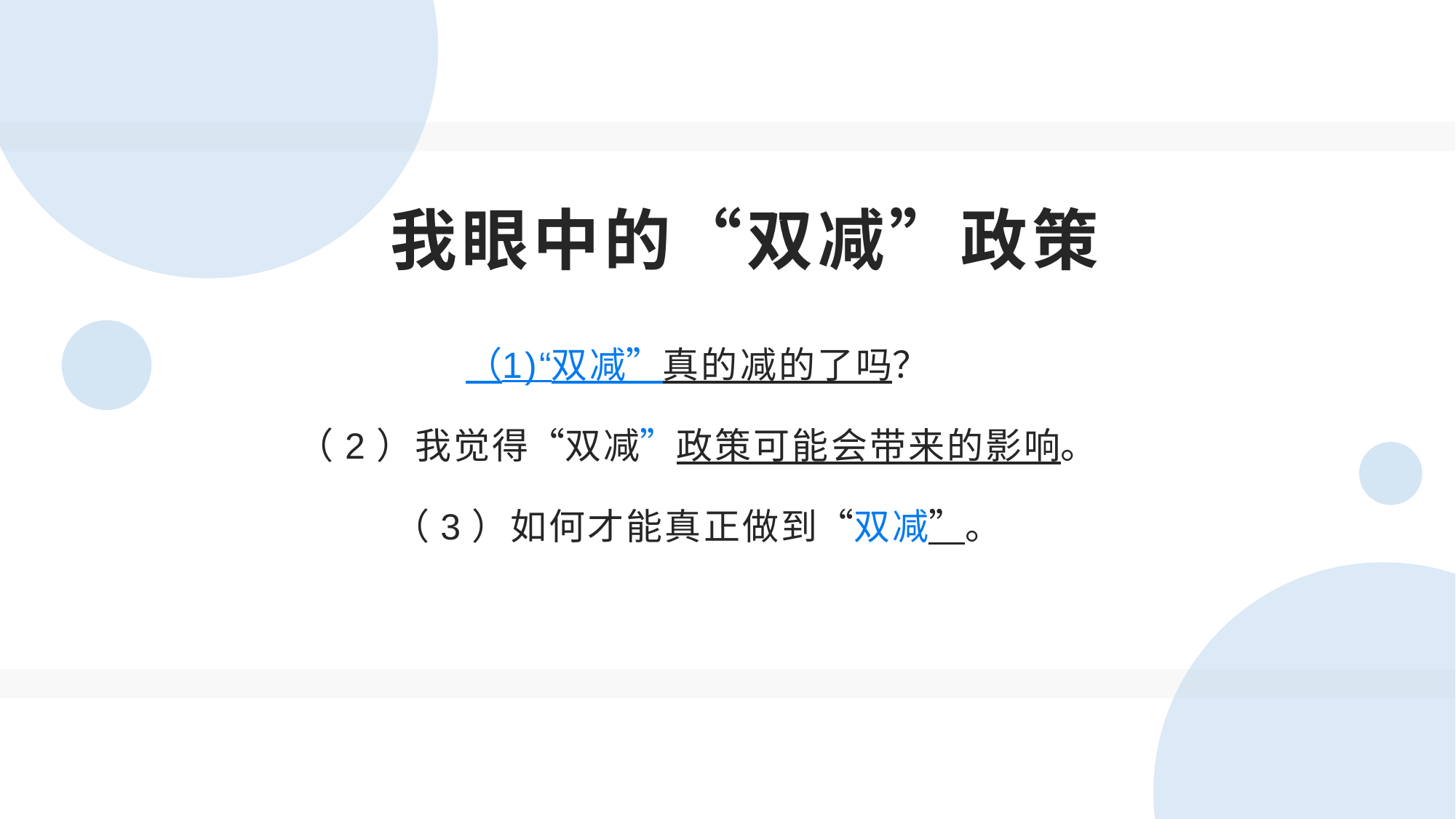

我眼中的“双减”政策

（1)“双减”真的减的了吗？
（2）我觉得“双减”政策可能会带来的影响。
（3）如何才能真正做到“双减”。